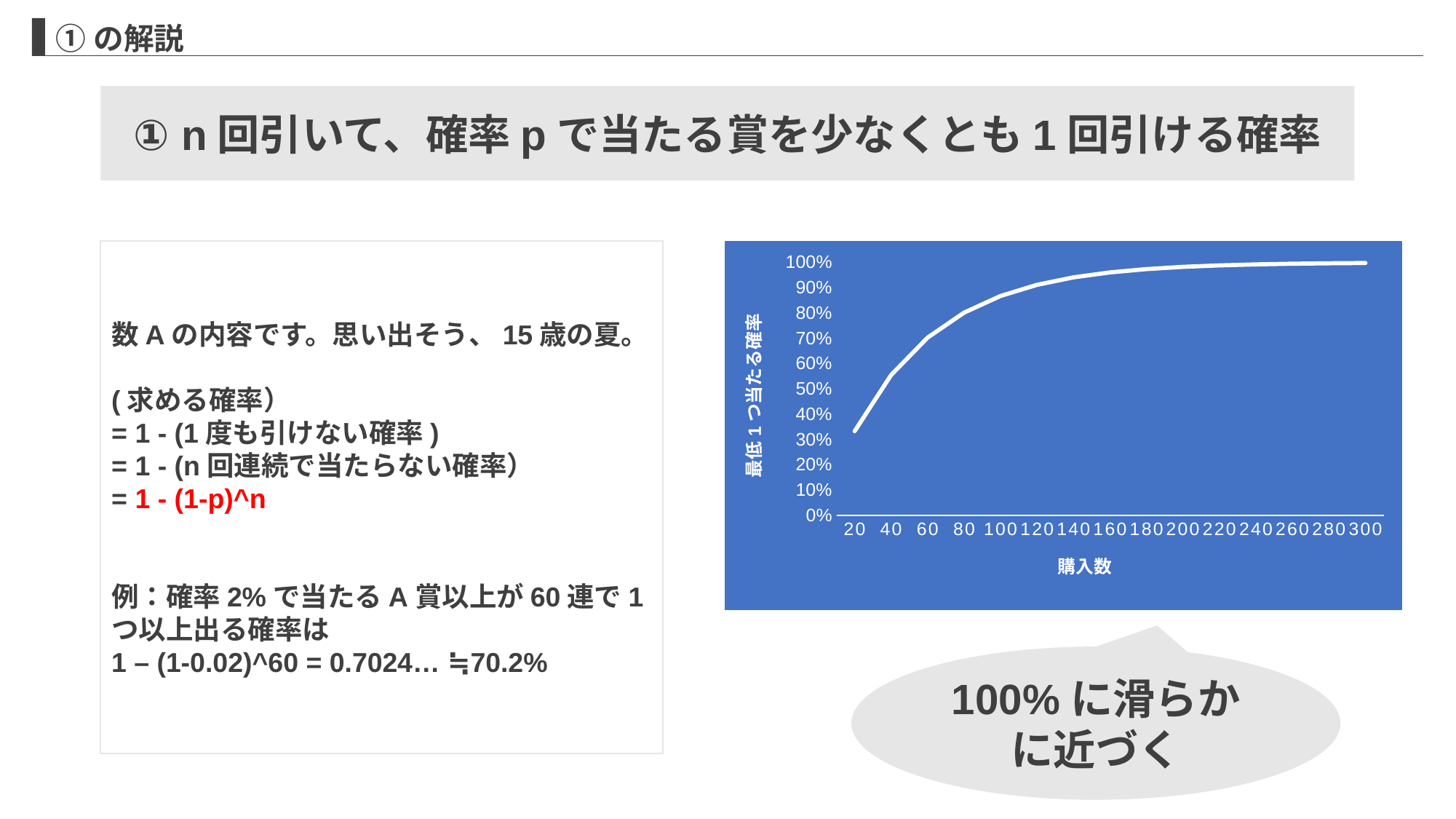

①の解説

① n回引いて、確率pで当たる賞を少なくとも1回引ける確率
数Aの内容です。思い出そう、15歳の夏。

(求める確率）
= 1 - (1度も引けない確率)
= 1 - (n回連続で当たらない確率）
= 1 - (1-p)^n

例：確率2%で当たるA賞以上が60連で1つ以上出る確率は
1 – (1-0.02)^60 = 0.7024… ≒70.2%

### Chart

| Category | A賞以上 |
|---|---|
| 20 | 0.3323920282449059 |
| 40 | 0.5542995960490495 |
| 60 | 0.7024468573078799 |
| 80 | 0.8013511499179595 |
| 100 | 0.8673804441052473 |
| 120 | 0.9114621272740427 |
| 140 | 0.9408914103659131 |
| 160 | 0.960538634361083 |
| 180 | 0.9736552777231164 |
| 200 | 0.9824120533942785 |
| 220 | 0.9882581466392174 |
| 240 | 0.9921610450931622 |
| 260 | 0.9947666512139663 |
| 280 | 0.9965061746314691 |
| 300 | 0.9976674943320486 |
100%に滑らかに近づく